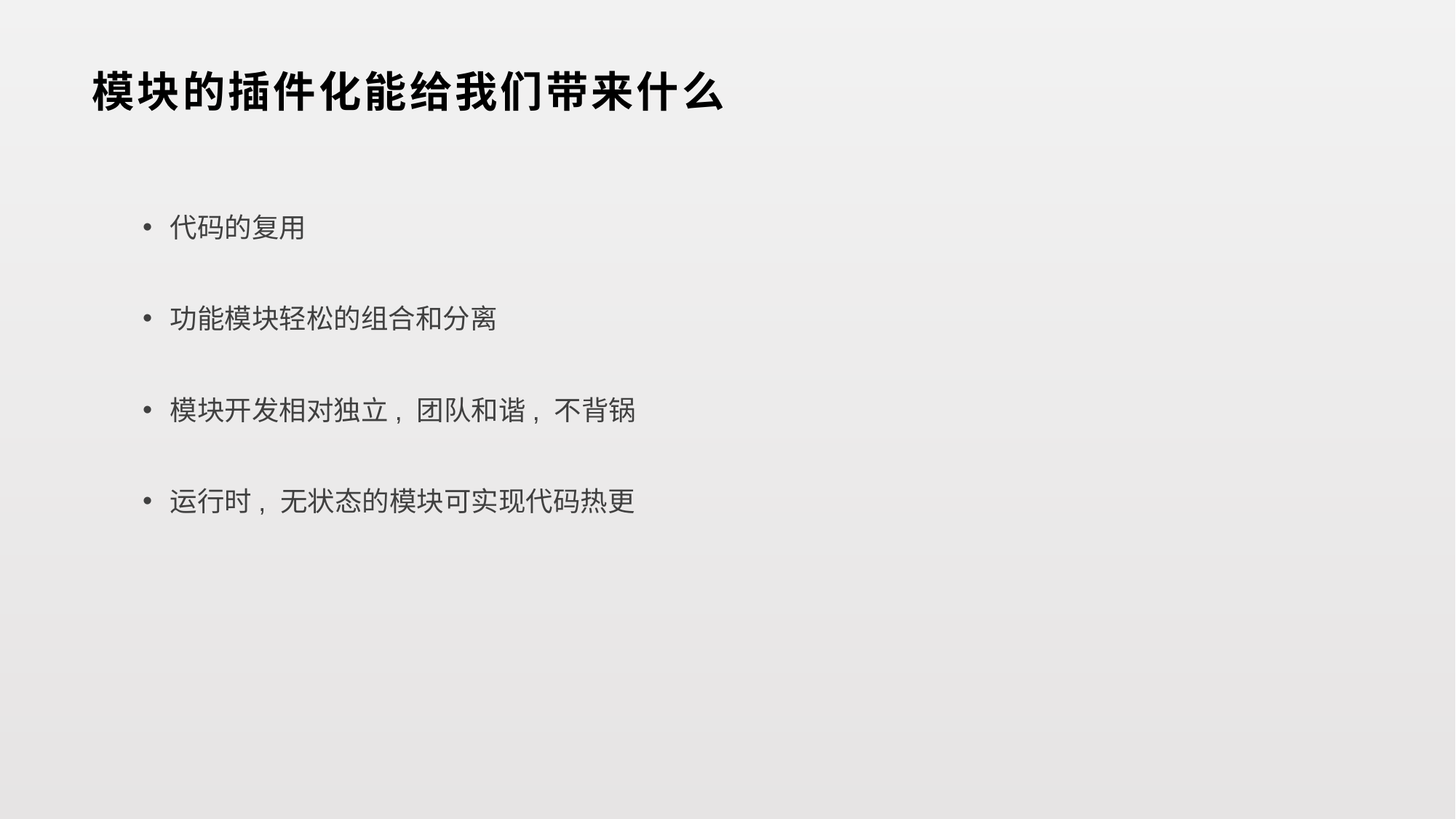

模块的插件化能给我们带来什么

代码的复用

功能模块轻松的组合和分离

模块开发相对独立, 团队和谐, 不背锅

运行时, 无状态的模块可实现代码热更